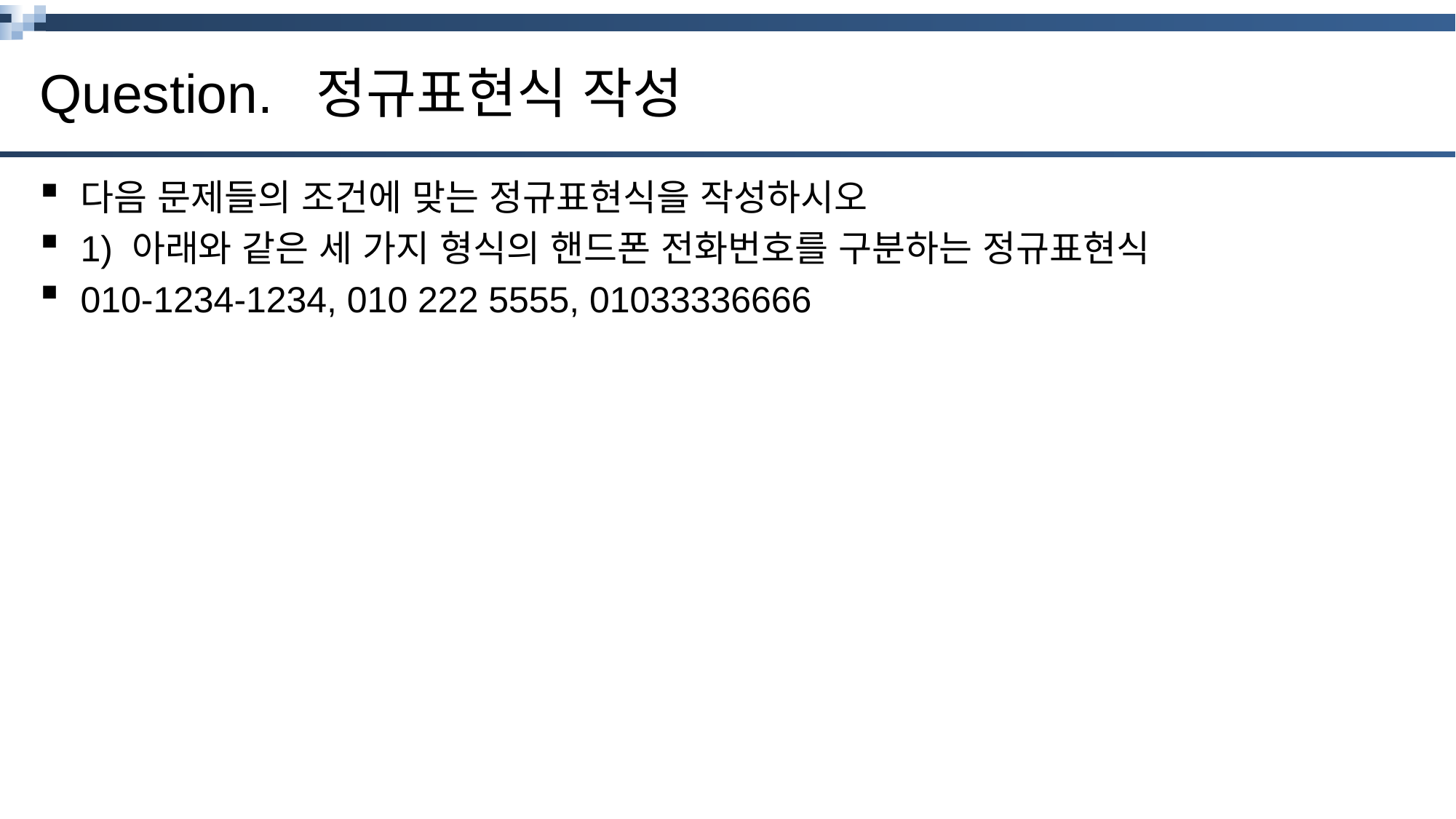

# Question.  정규표현식 작성
다음 문제들의 조건에 맞는 정규표현식을 작성하시오
1) 아래와 같은 세 가지 형식의 핸드폰 전화번호를 구분하는 정규표현식
010-1234-1234, 010 222 5555, 01033336666